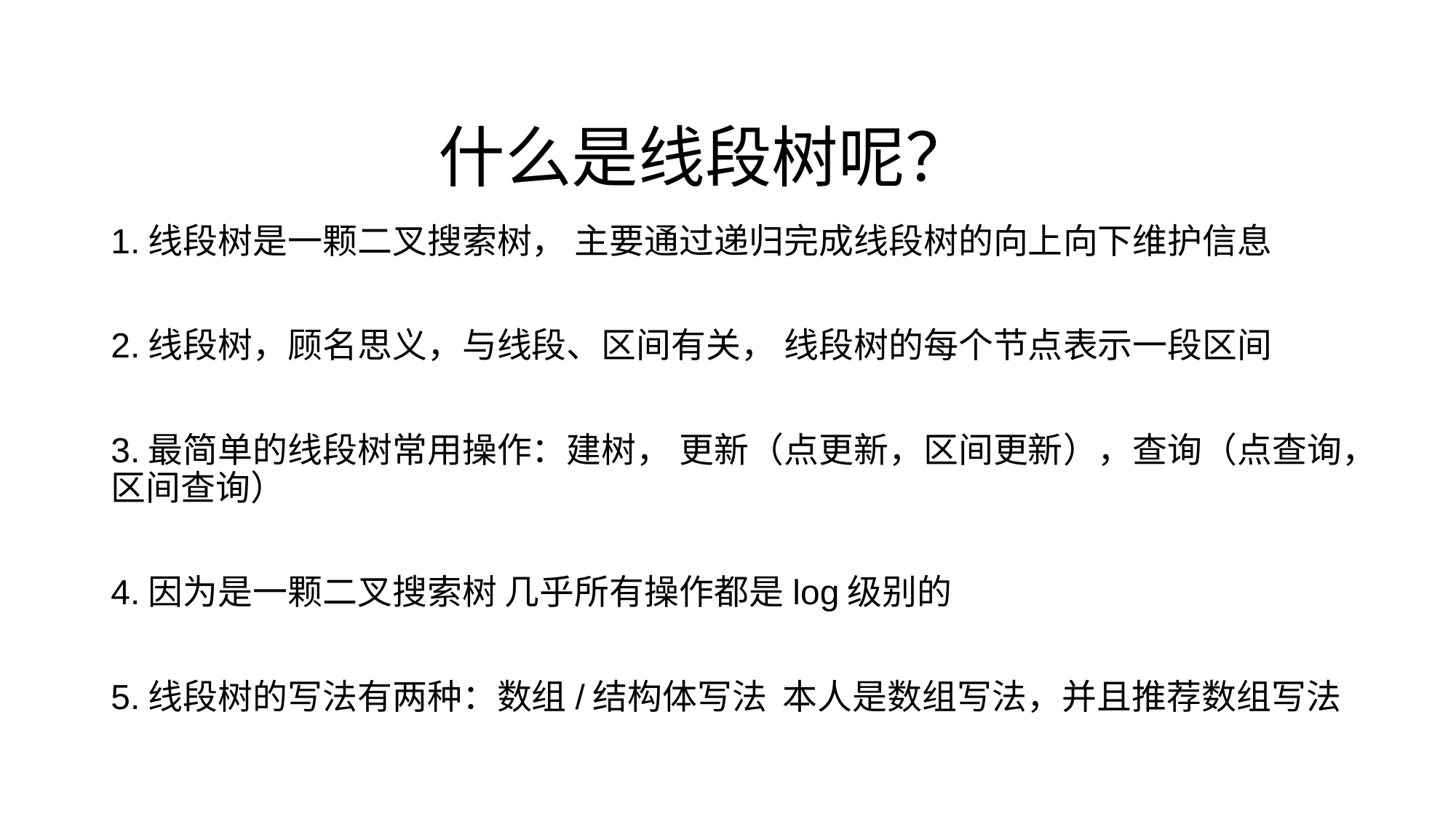

# 什么是线段树呢？
1.线段树是一颗二叉搜索树， 主要通过递归完成线段树的向上向下维护信息

2.线段树，顾名思义，与线段、区间有关， 线段树的每个节点表示一段区间

3.最简单的线段树常用操作：建树， 更新（点更新，区间更新），查询（点查询，区间查询）

4.因为是一颗二叉搜索树 几乎所有操作都是log级别的

5.线段树的写法有两种：数组/结构体写法  本人是数组写法，并且推荐数组写法